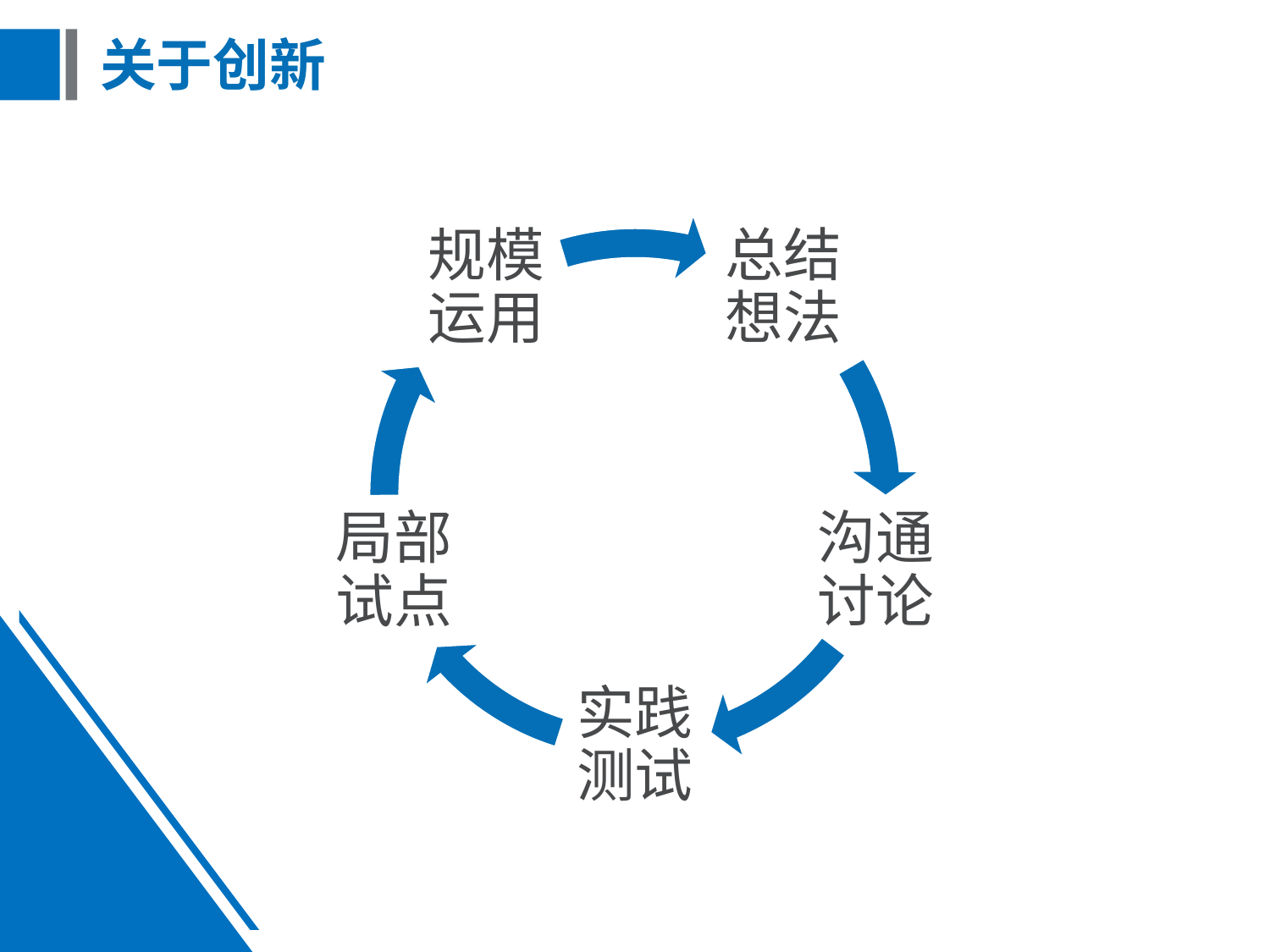

# 关于创新
总结想法
沟通讨论
实践测试
局部试点
规模运用